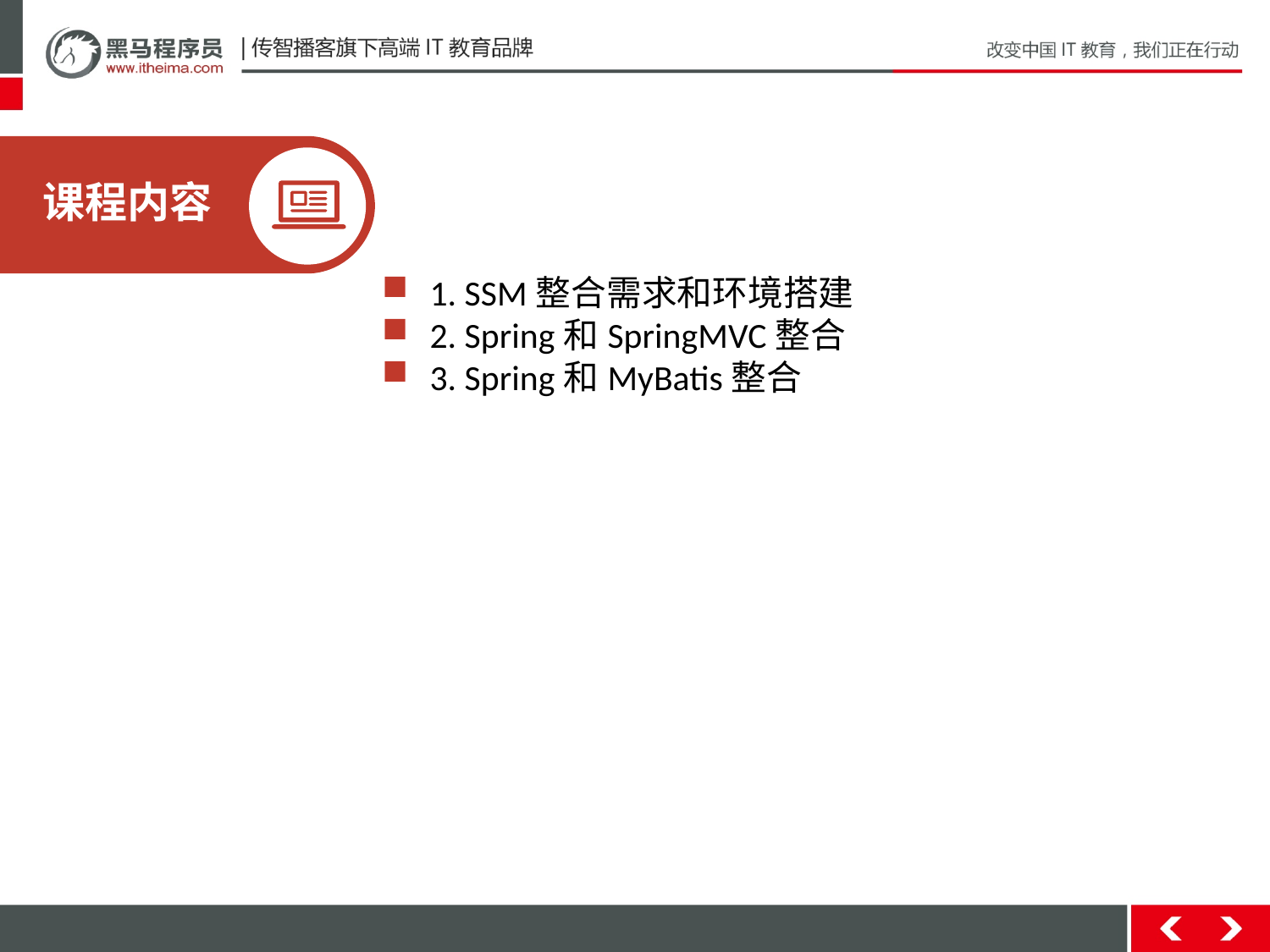

课程内容

1. SSM整合需求和环境搭建
2. Spring和SpringMVC整合
3. Spring和MyBatis整合